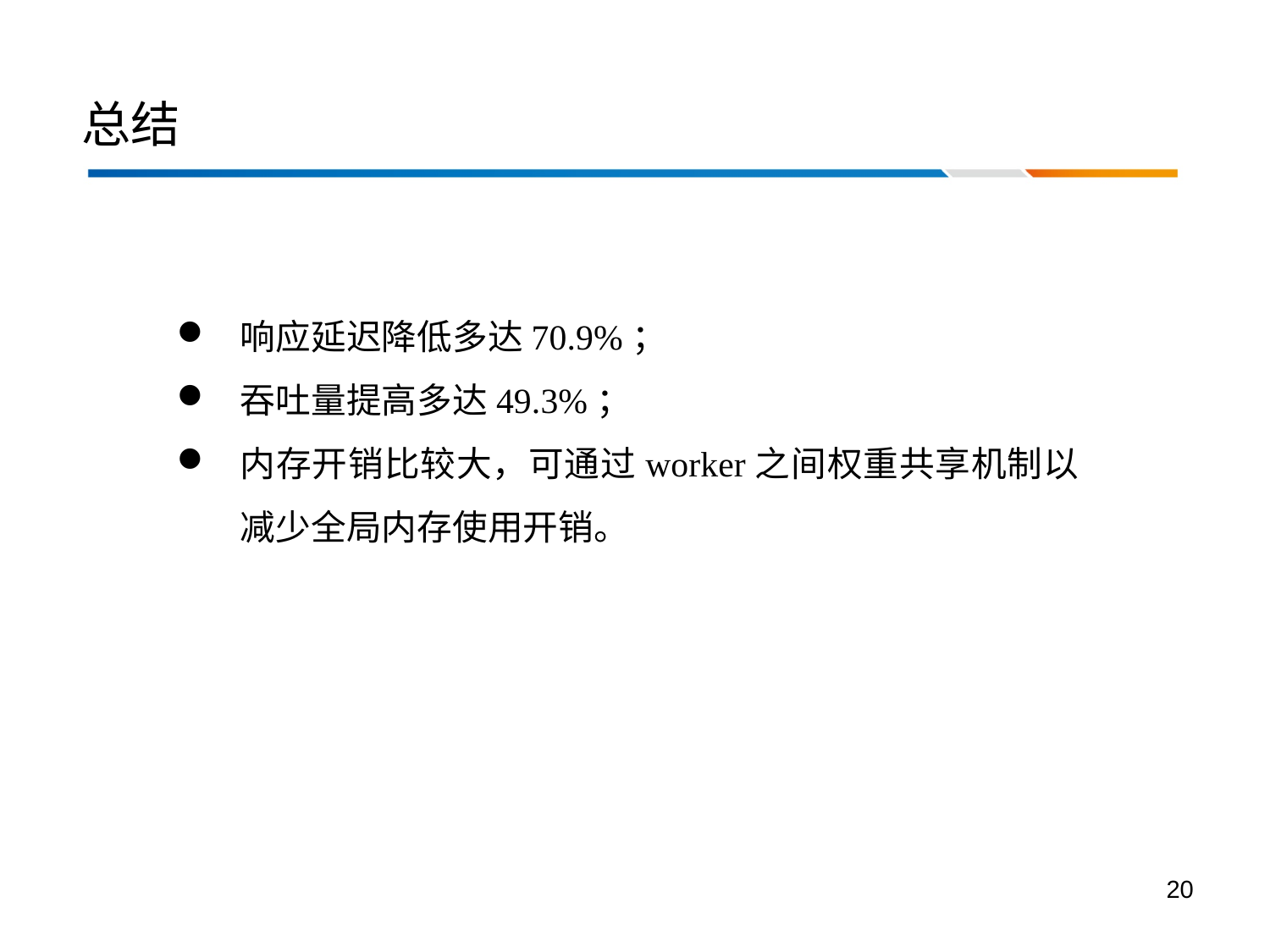

# 总结
响应延迟降低多达70.9%；
吞吐量提高多达49.3%；
内存开销比较大，可通过worker之间权重共享机制以减少全局内存使用开销。
20